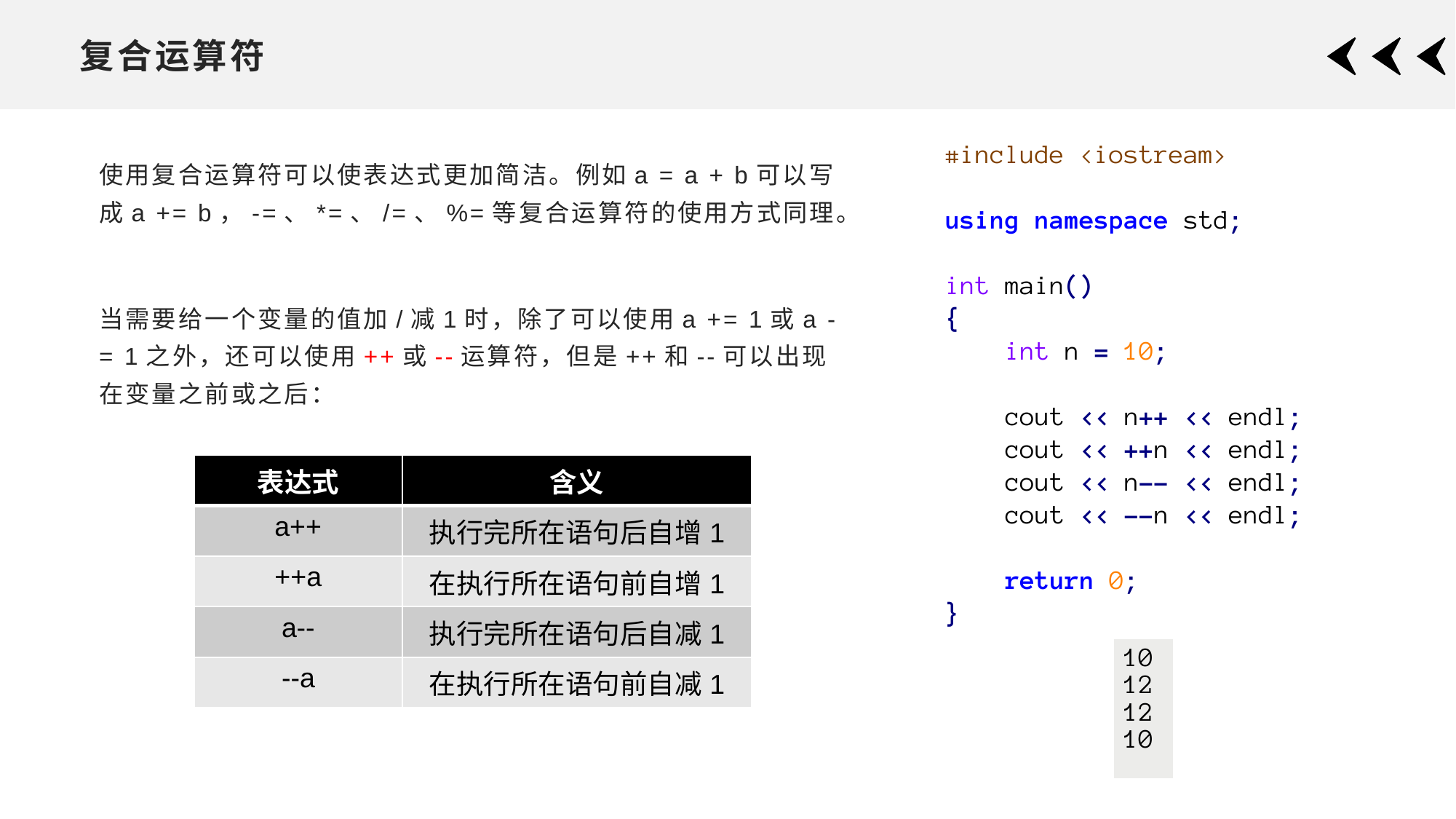

# 复合运算符
#include <iostream>

using namespace std;

int main()
{
    int n = 10;

    cout << n++ << endl;
    cout << ++n << endl;
    cout << n-- << endl;
    cout << --n << endl;

    return 0;
}
使用复合运算符可以使表达式更加简洁。例如a = a + b可以写成a += b，-=、*=、/=、%=等复合运算符的使用方式同理。

当需要给一个变量的值加/减1时，除了可以使用a += 1或a -= 1之外，还可以使用++或--运算符，但是++和--可以出现在变量之前或之后：
| 表达式 | 含义 |
| --- | --- |
| a++ | 执行完所在语句后自增1 |
| ++a | 在执行所在语句前自增1 |
| a-- | 执行完所在语句后自减1 |
| --a | 在执行所在语句前自减1 |
| 10 12 12 10 |
| --- |